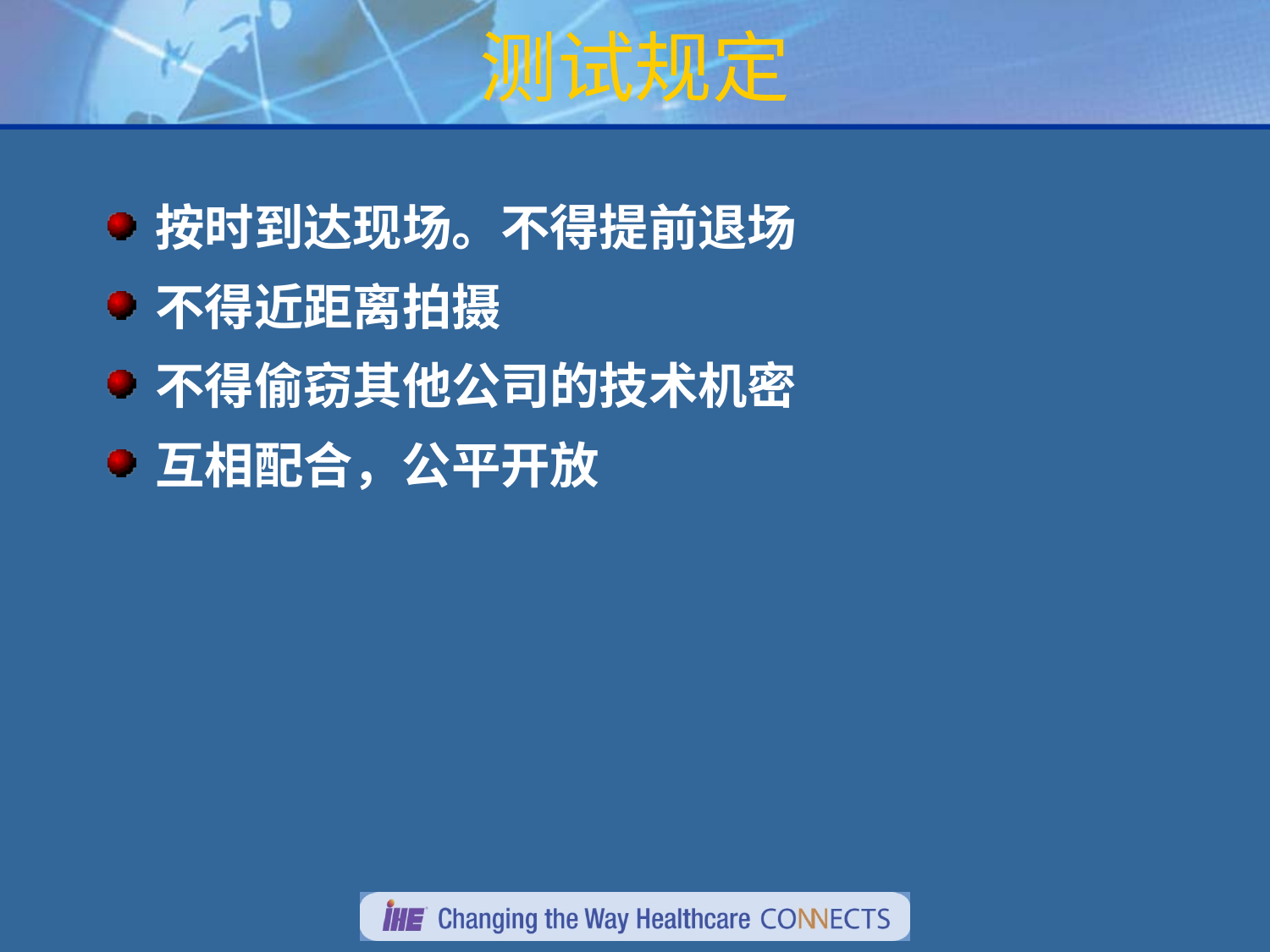

# 测试规定
按时到达现场。不得提前退场
不得近距离拍摄
不得偷窃其他公司的技术机密
互相配合，公平开放